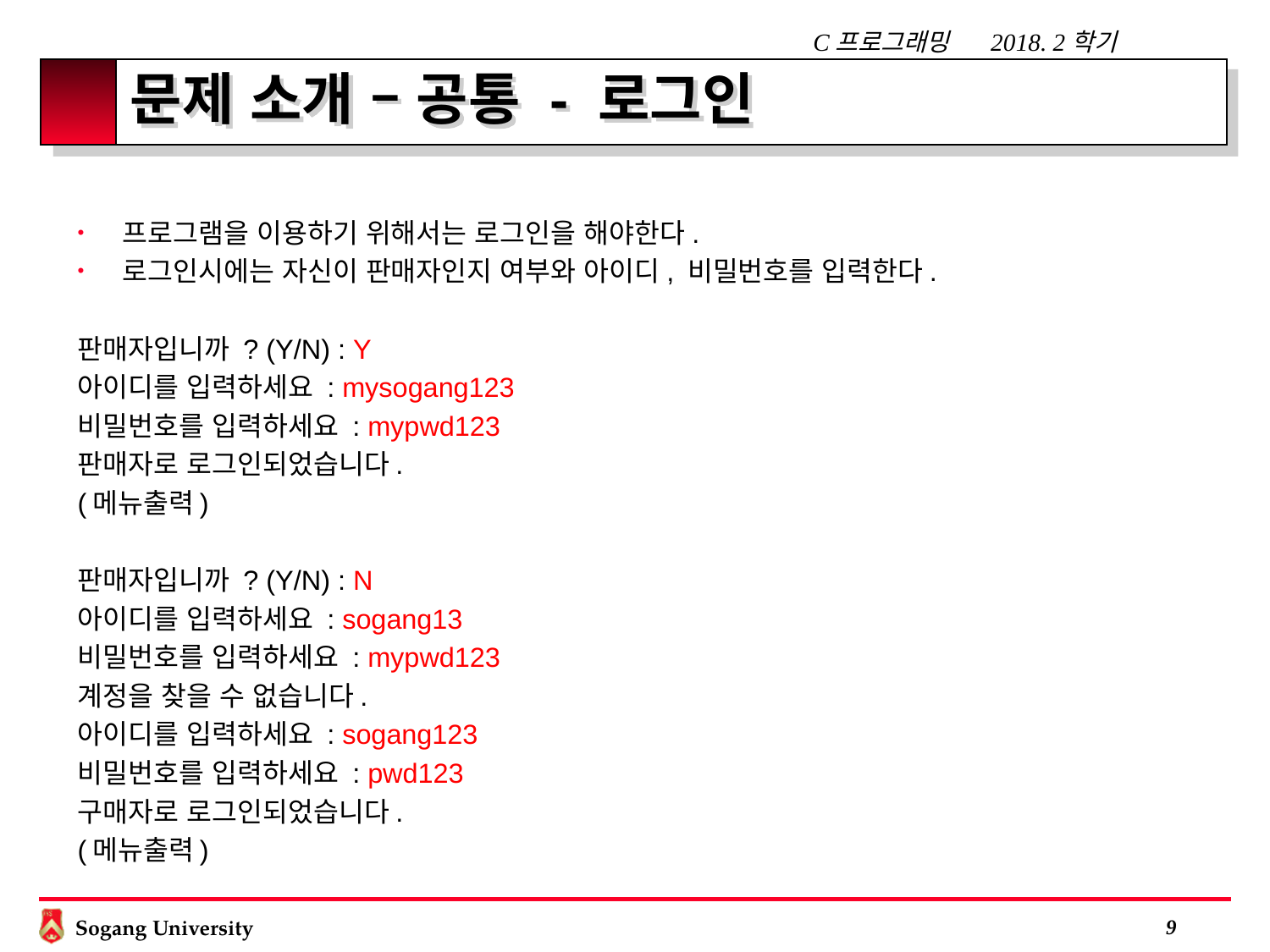

# 문제 소개 – 공통 - 로그인
프로그램을 이용하기 위해서는 로그인을 해야한다.
로그인시에는 자신이 판매자인지 여부와 아이디, 비밀번호를 입력한다.

판매자입니까 ? (Y/N) : Y
아이디를 입력하세요 : mysogang123
비밀번호를 입력하세요 : mypwd123
판매자로 로그인되었습니다.
(메뉴출력)

판매자입니까 ? (Y/N) : N
아이디를 입력하세요 : sogang13
비밀번호를 입력하세요 : mypwd123
계정을 찾을 수 없습니다.
아이디를 입력하세요 : sogang123
비밀번호를 입력하세요 : pwd123
구매자로 로그인되었습니다.
(메뉴출력)
 9